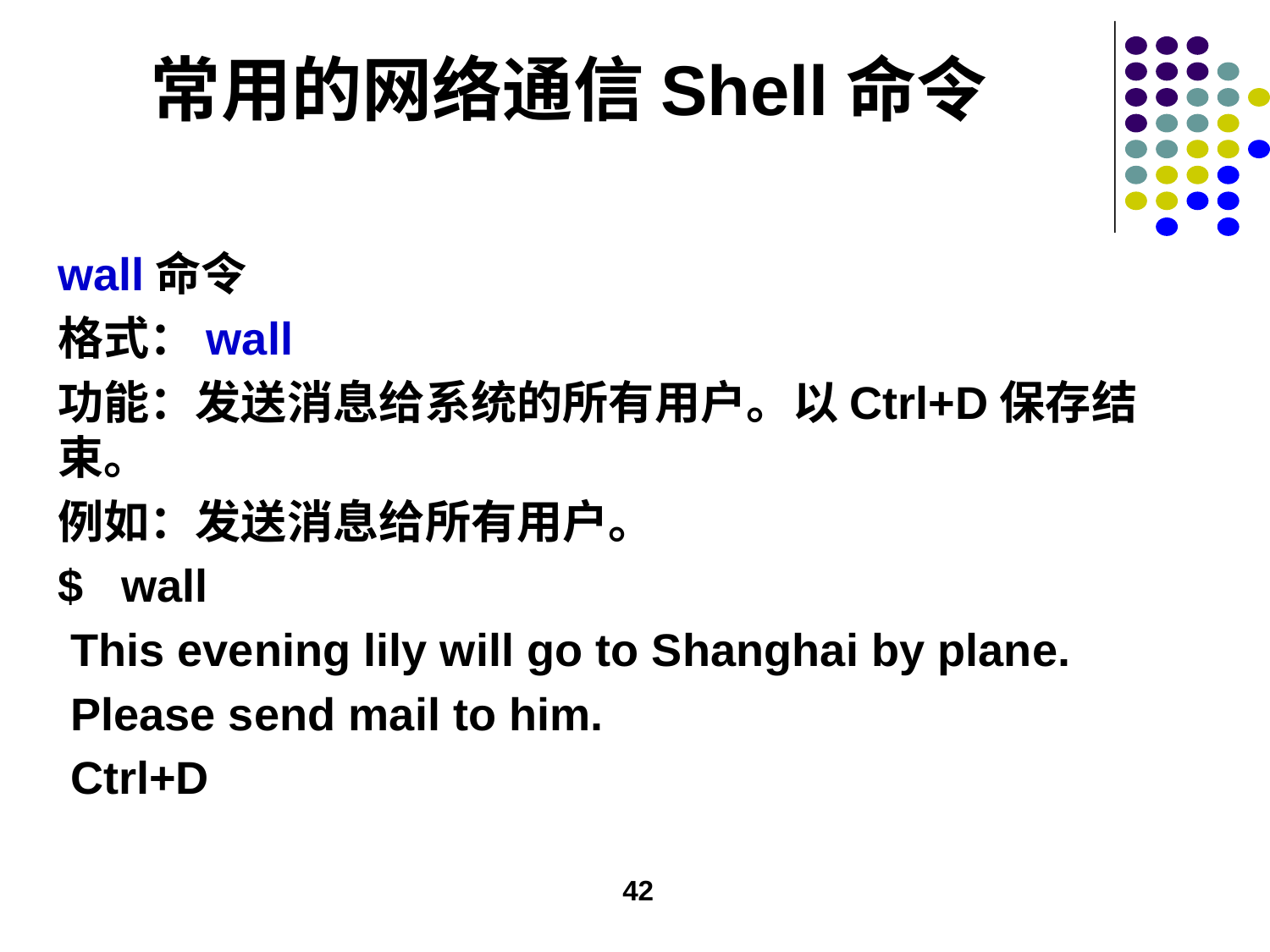

# 常用的网络通信Shell命令
wall命令
格式：wall
功能：发送消息给系统的所有用户。以Ctrl+D保存结束。
例如：发送消息给所有用户。
$   wall
 This evening lily will go to Shanghai by plane.
 Please send mail to him.
 Ctrl+D

42